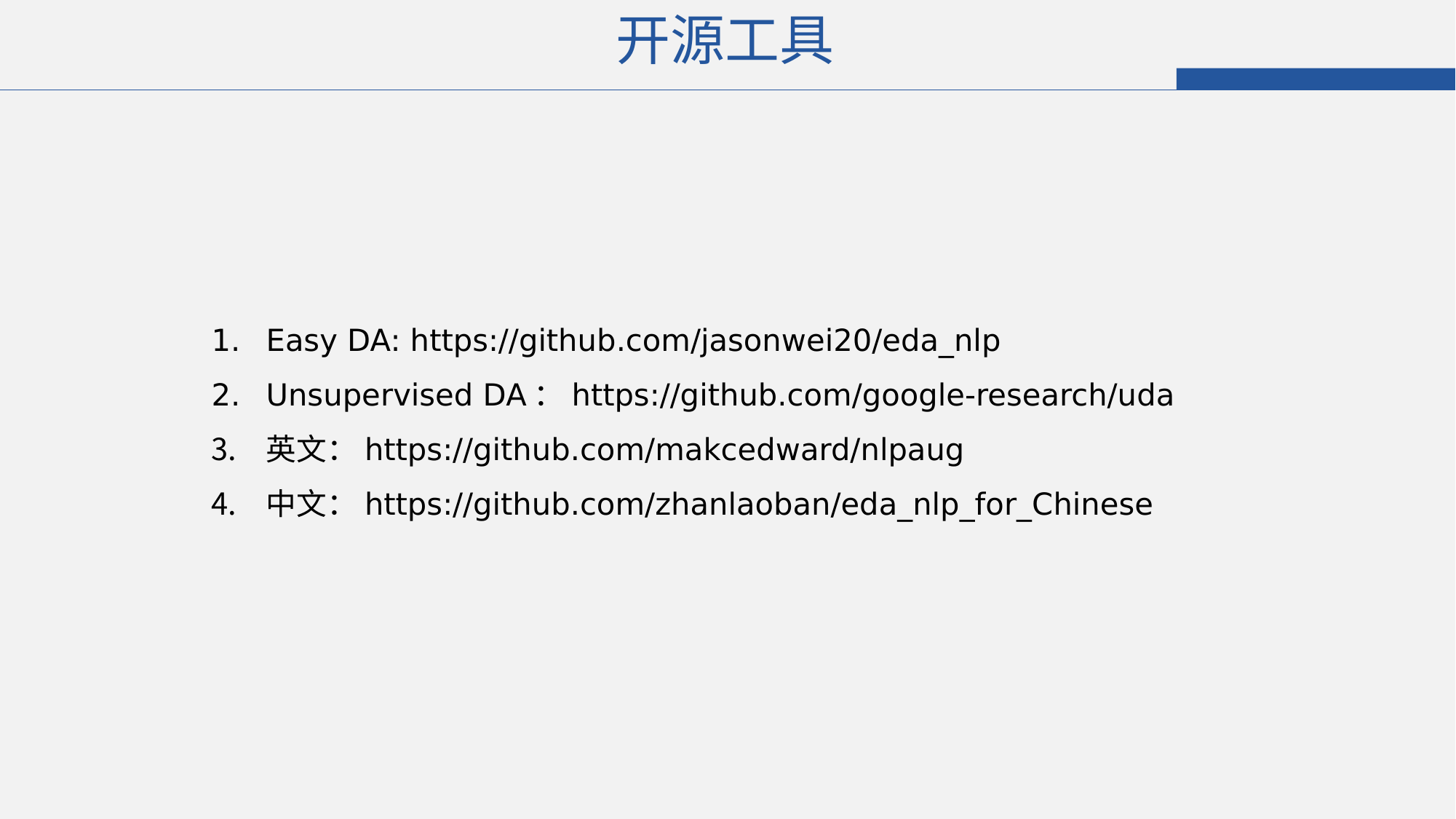

开源工具
Easy DA: https://github.com/jasonwei20/eda_nlp
Unsupervised DA：https://github.com/google-research/uda
英文：https://github.com/makcedward/nlpaug
中文：https://github.com/zhanlaoban/eda_nlp_for_Chinese